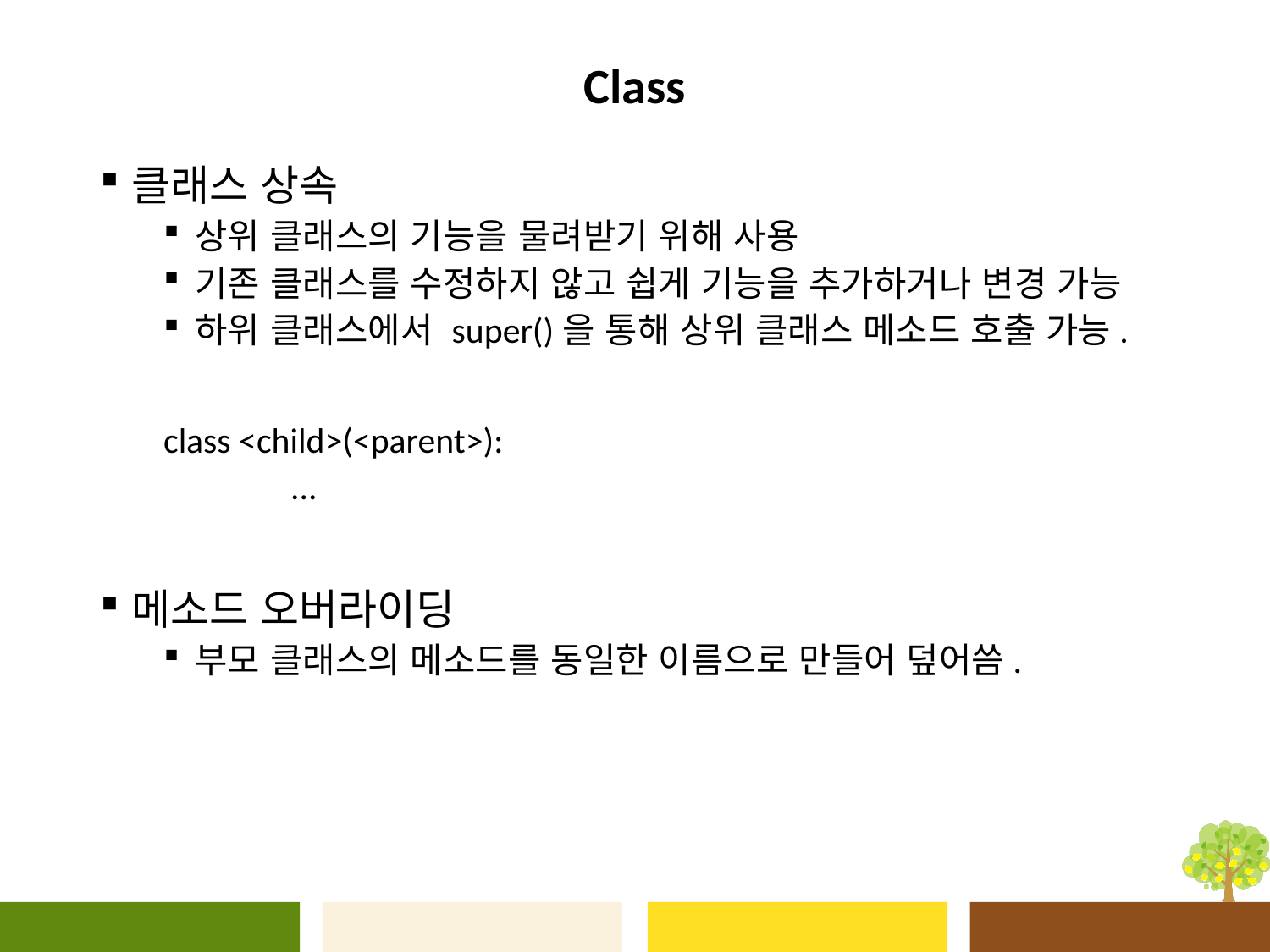

# Class
클래스 상속
상위 클래스의 기능을 물려받기 위해 사용
기존 클래스를 수정하지 않고 쉽게 기능을 추가하거나 변경 가능
하위 클래스에서 super()을 통해 상위 클래스 메소드 호출 가능.

class <child>(<parent>):
	...

메소드 오버라이딩
부모 클래스의 메소드를 동일한 이름으로 만들어 덮어씀.